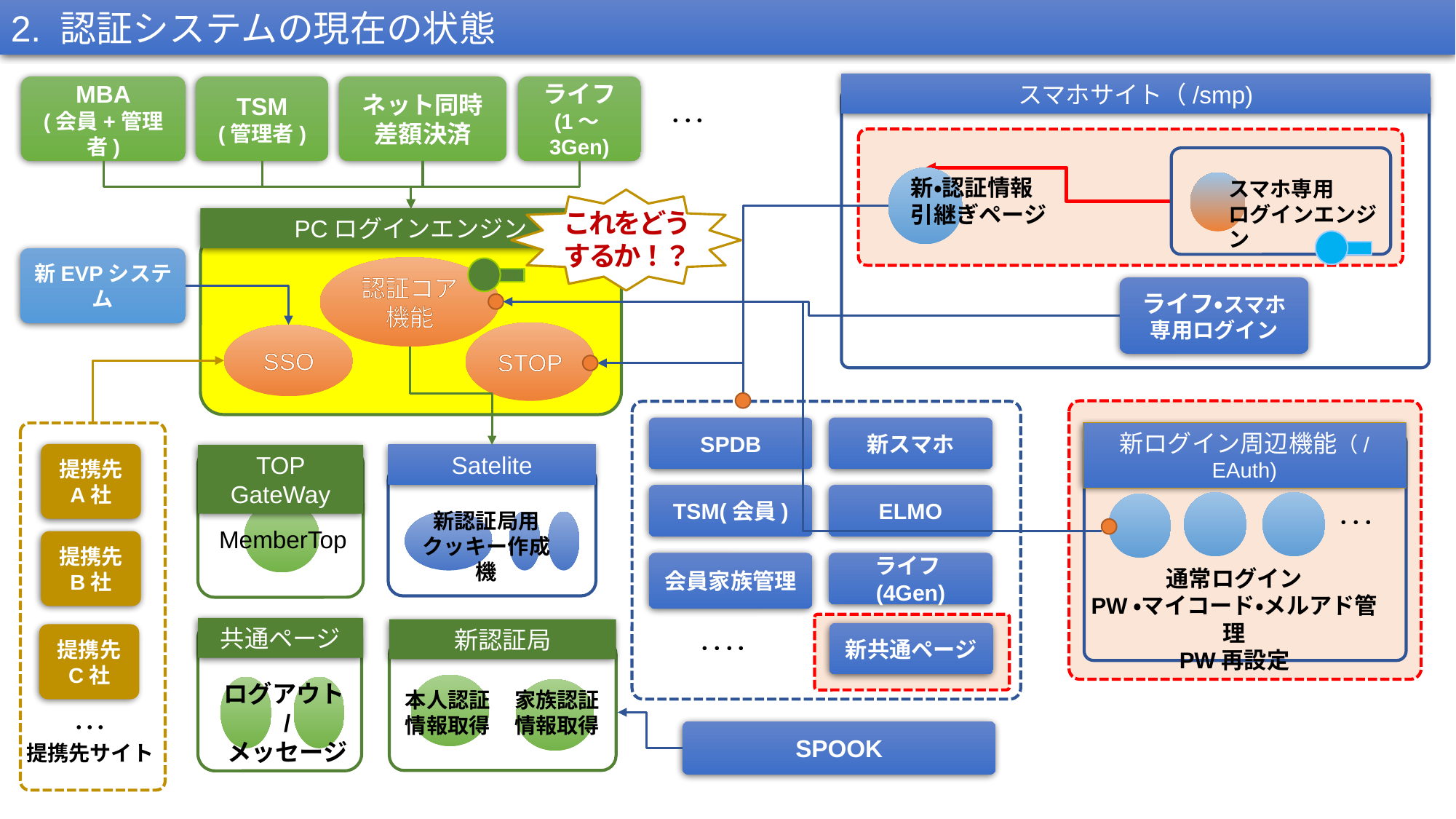

2. 認証システムの現在の状態
スマホサイト（/smp)
MBA
(会員+管理者)
TSM
(管理者)
ネット同時
差額決済
ライフ
(1～3Gen)

･･･

新・認証情報
引継ぎページ
スマホ専用
ログインエンジン

これをどう
するか！？
PCログインエンジン

新EVPシステム
認証コア機能

ライフ・スマホ
専用ログイン

STOP
SSO

SPDB
新スマホ
新ログイン周辺機能（/EAuth)

提携先
A社
Satelite

新認証局用
クッキー作成機

TOP GateWay

MemberTop
TSM(会員)
ELMO

･･･

提携先
B社
会員家族管理
ライフ(4Gen)
通常ログイン
PW・マイコード・メルアド管理
PW再設定

共通ページ

ログアウト/
メッセージ

新認証局

本人認証
情報取得

家族認証
情報取得
新共通ページ
提携先
C社
････
･･･
提携先サイト
SPOOK